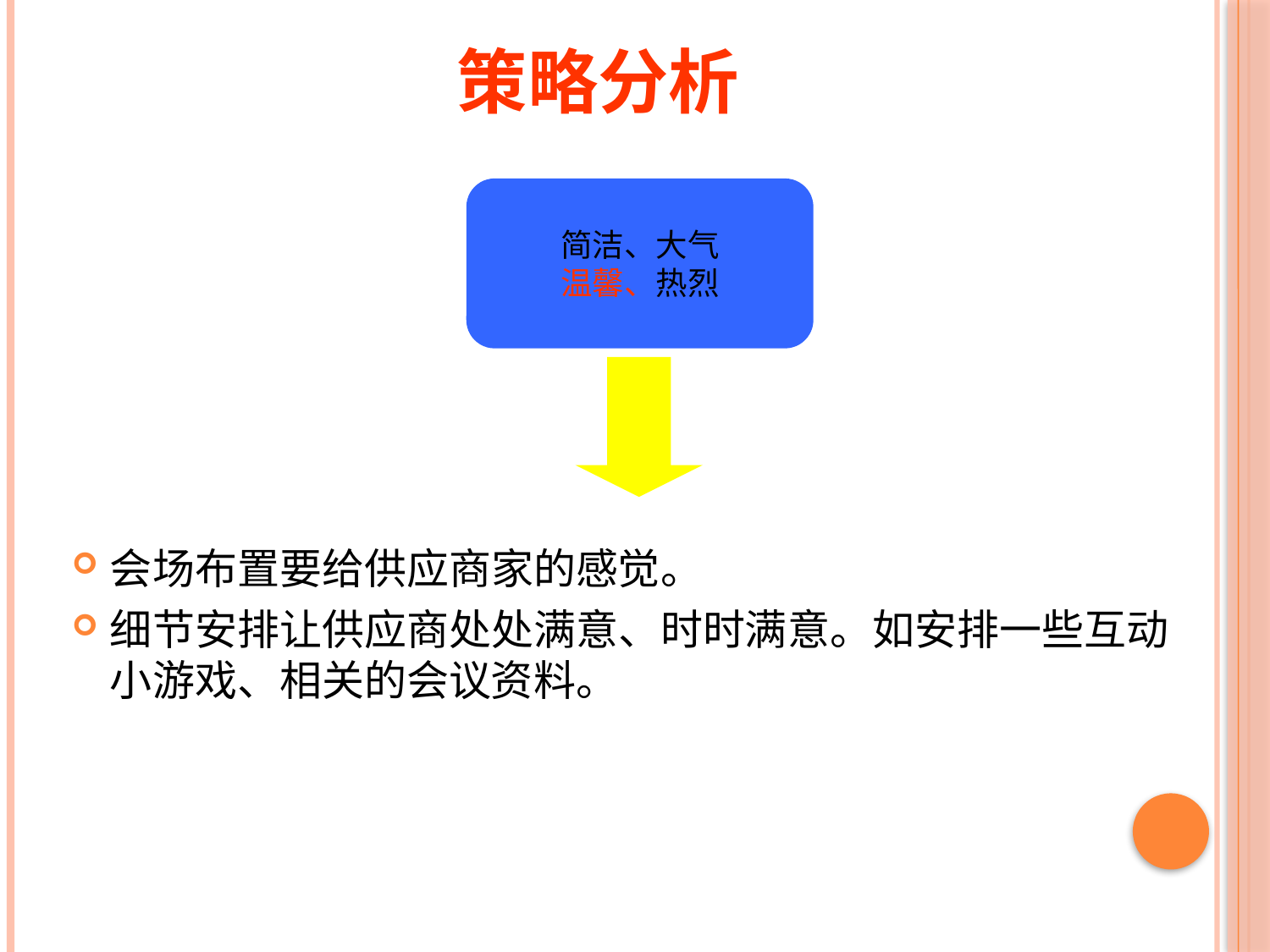

# 策略分析
简洁、大气
温馨、热烈

会场布置要给供应商家的感觉。
细节安排让供应商处处满意、时时满意。如安排一些互动小游戏、相关的会议资料。